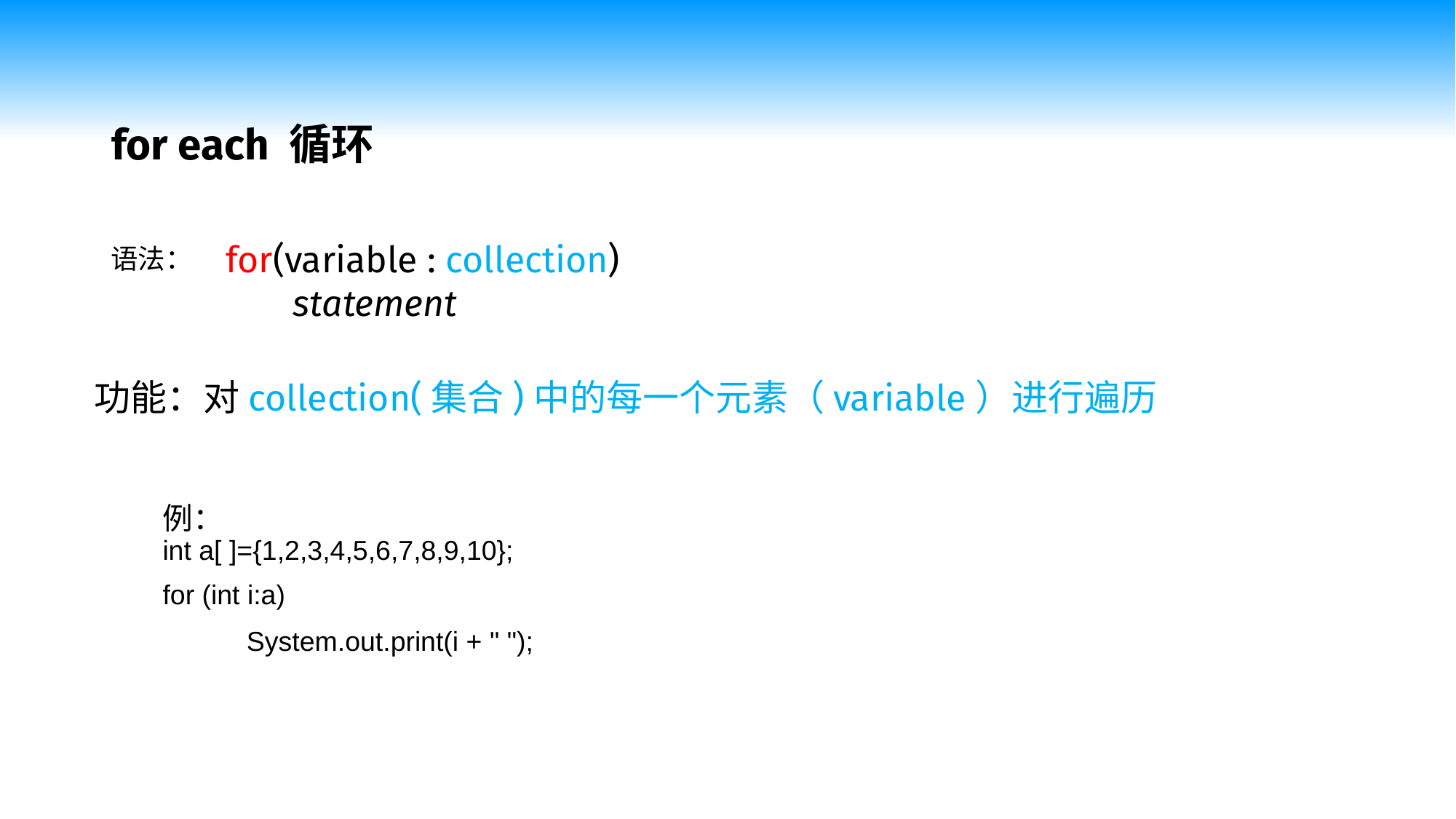

for each 循环
for(variable : collection)
       statement
语法：
功能：对collection(集合)中的每一个元素（variable）进行遍历

例：
int a[ ]={1,2,3,4,5,6,7,8,9,10};
for (int i:a)
           System.out.print(i + " ");